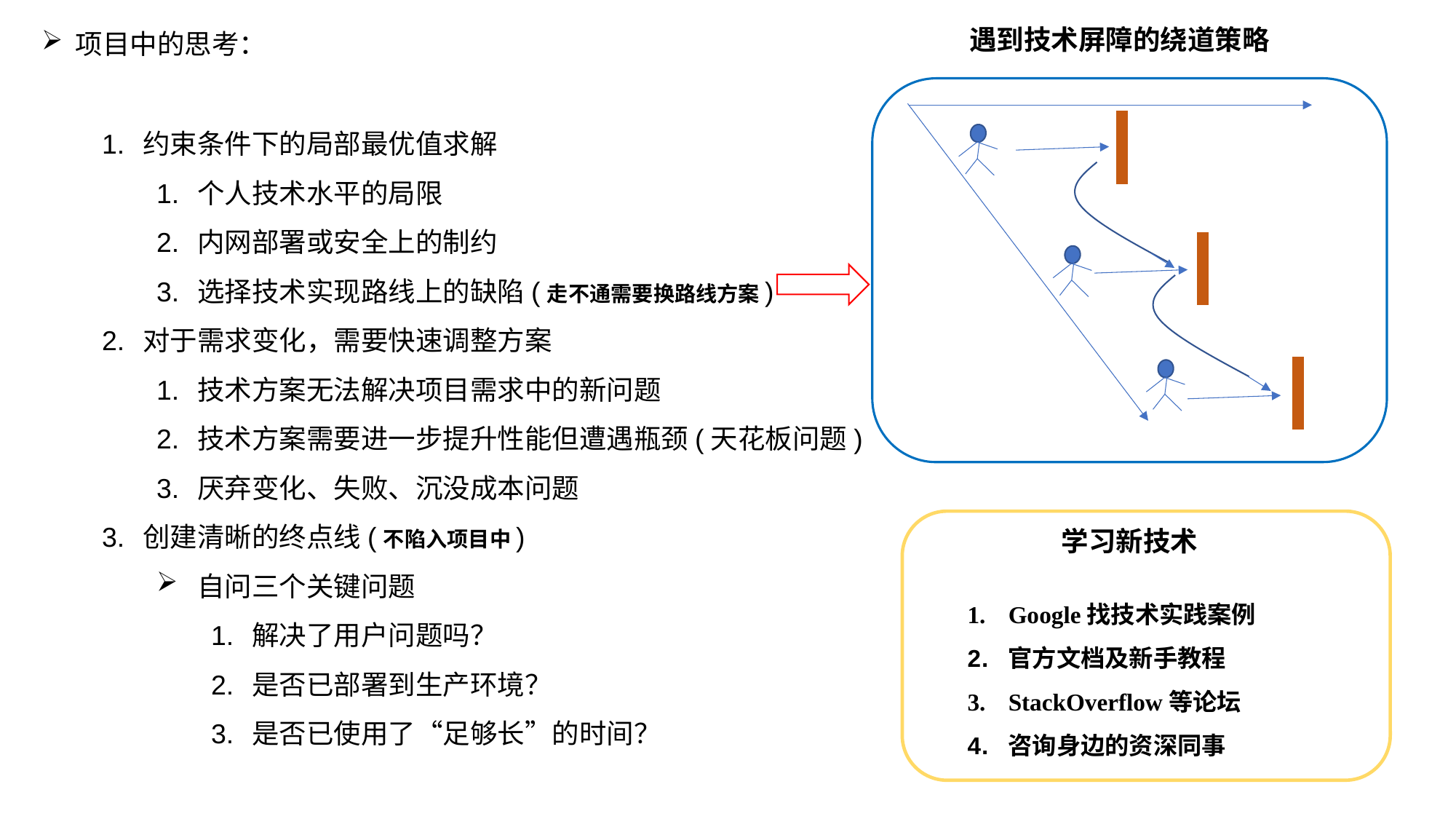

遇到技术屏障的绕道策略
项目中的思考：

约束条件下的局部最优值求解
个人技术水平的局限
内网部署或安全上的制约
选择技术实现路线上的缺陷(走不通需要换路线方案)
对于需求变化，需要快速调整方案
技术方案无法解决项目需求中的新问题
技术方案需要进一步提升性能但遭遇瓶颈(天花板问题)
厌弃变化、失败、沉没成本问题
创建清晰的终点线(不陷入项目中)
自问三个关键问题
解决了用户问题吗？
是否已部署到生产环境？
是否已使用了“足够长”的时间？

学习新技术
Google找技术实践案例
官方文档及新手教程
StackOverflow等论坛
咨询身边的资深同事